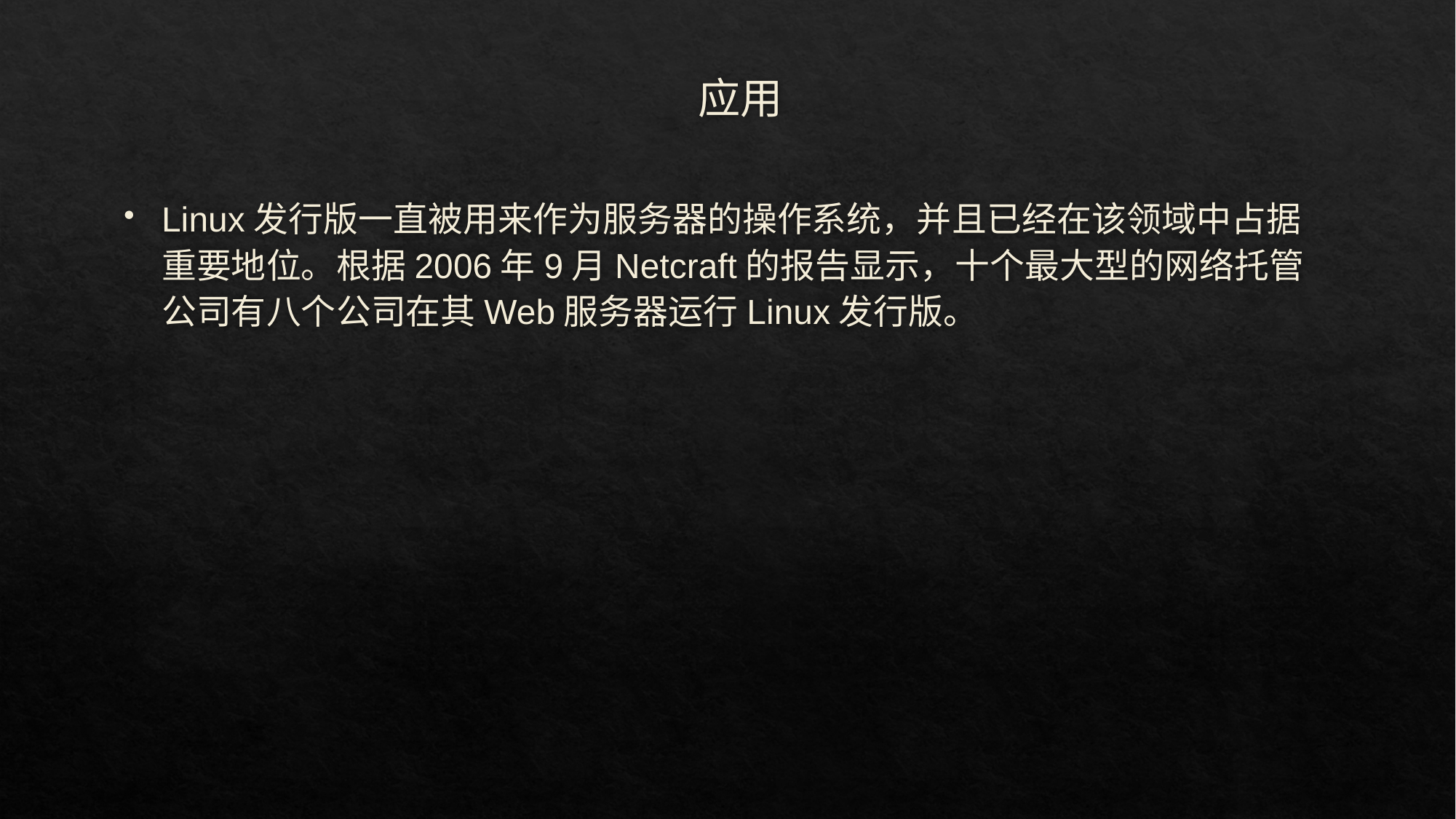

# 应用
Linux发行版一直被用来作为服务器的操作系统，并且已经在该领域中占据重要地位。根据2006年9月Netcraft的报告显示，十个最大型的网络托管公司有八个公司在其Web服务器运行Linux发行版。